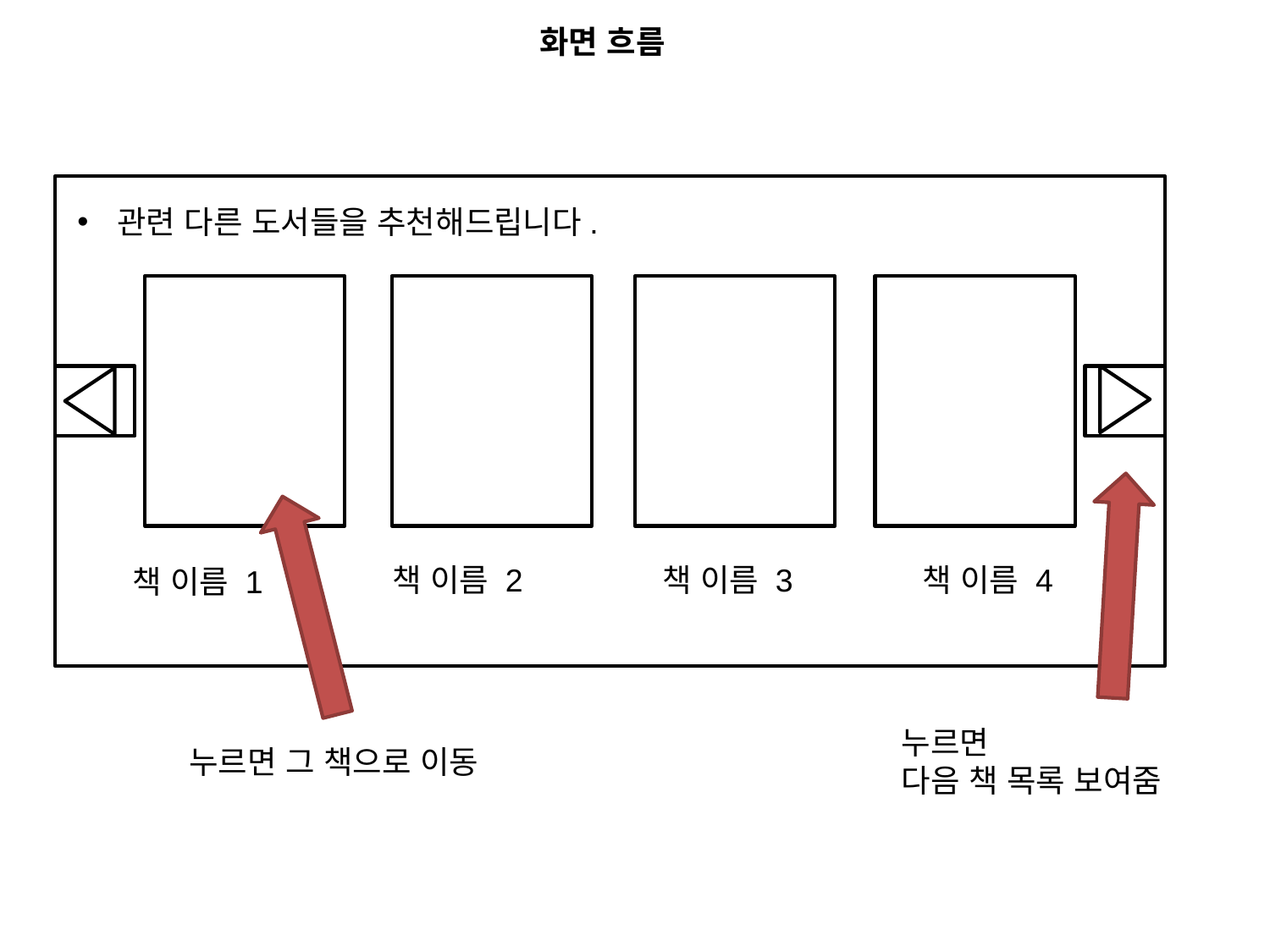

화면 흐름

관련 다른 도서들을 추천해드립니다.

책 이름 2
책 이름 3
책 이름 4

책 이름 1

누르면
다음 책 목록 보여줌
누르면 그 책으로 이동